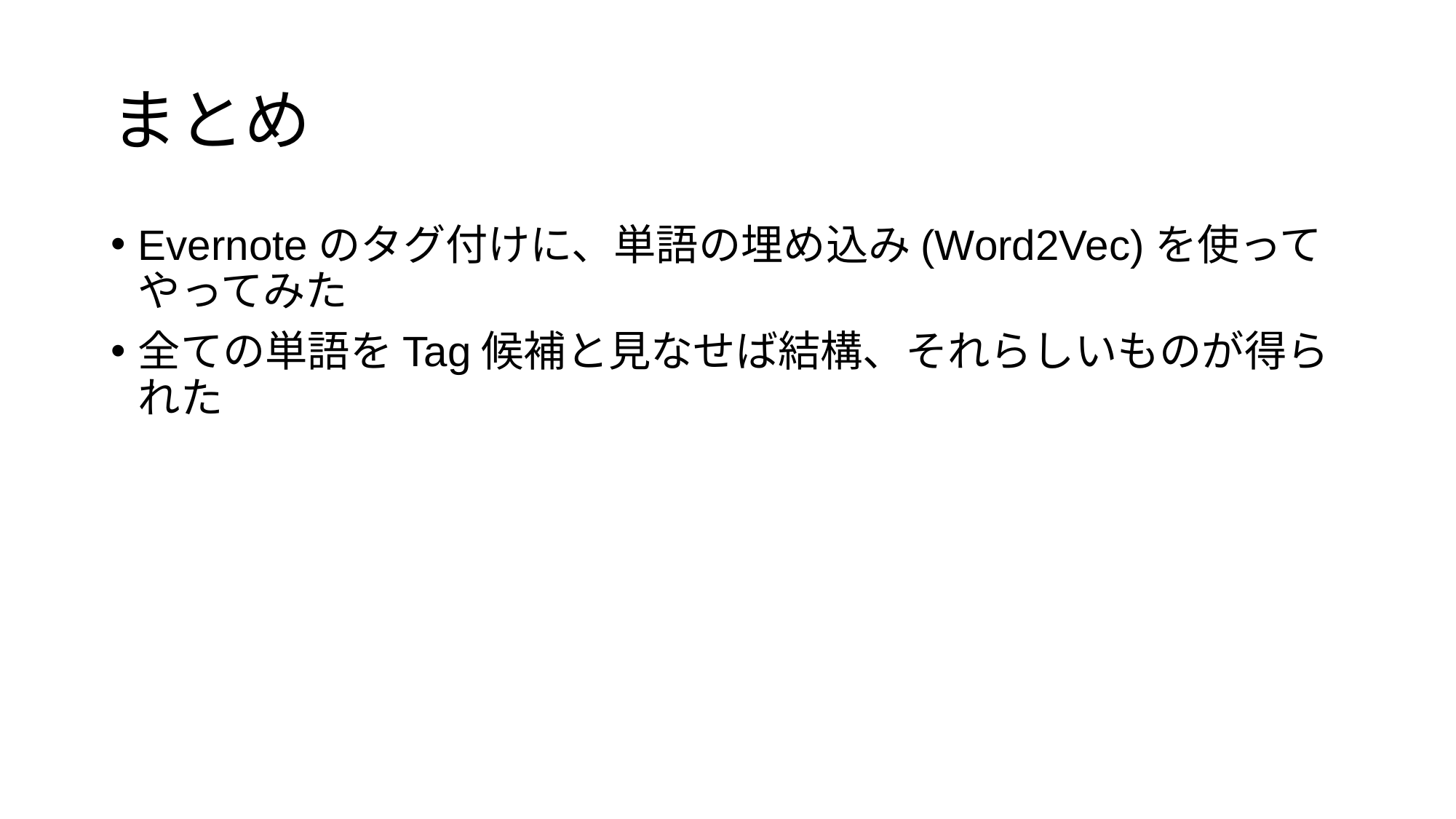

# まとめ
Evernoteのタグ付けに、単語の埋め込み(Word2Vec)を使ってやってみた
全ての単語をTag候補と見なせば結構、それらしいものが得られた